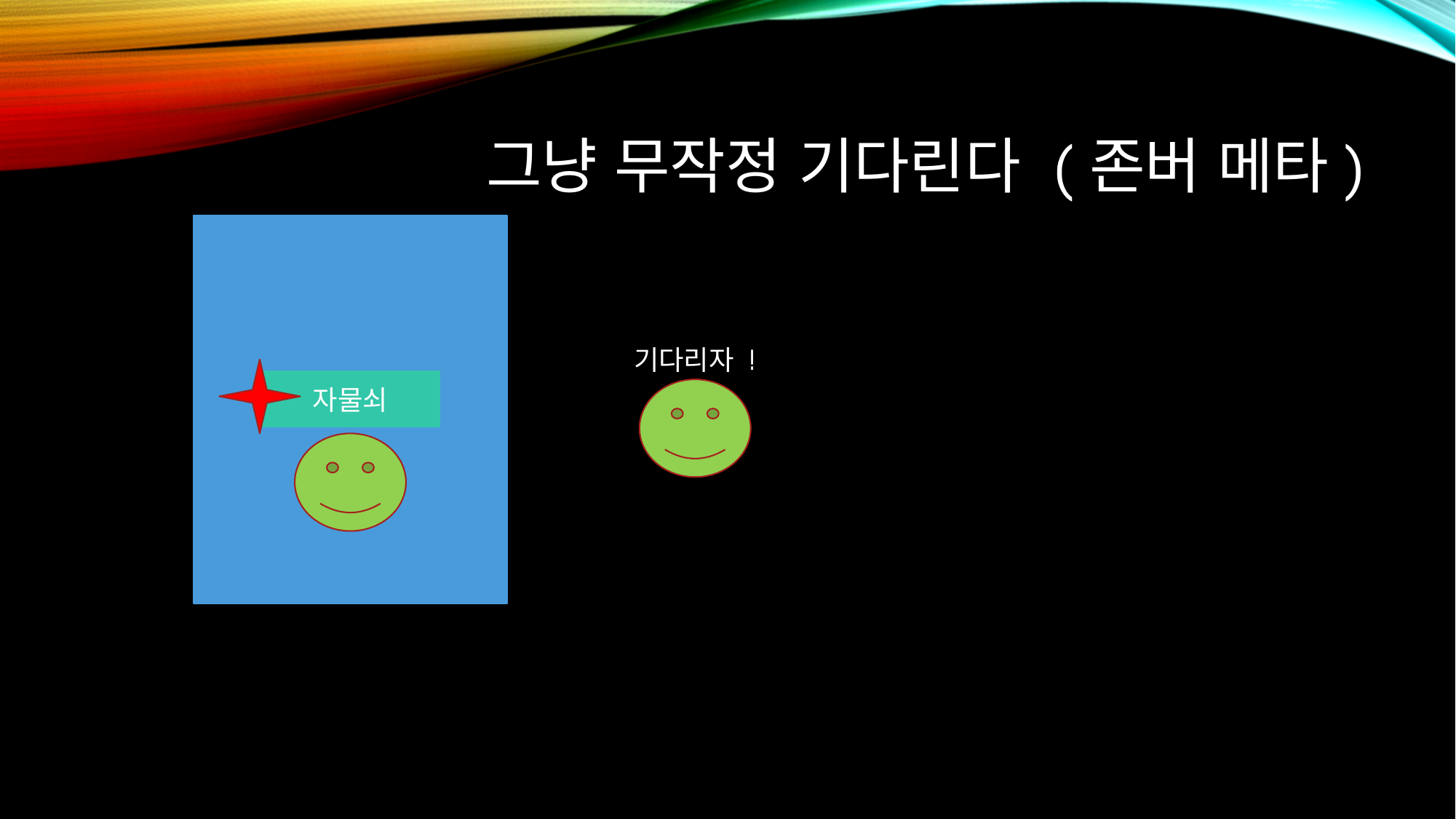

# 그냥 무작정 기다린다 (존버 메타)

기다리자 !

자물쇠